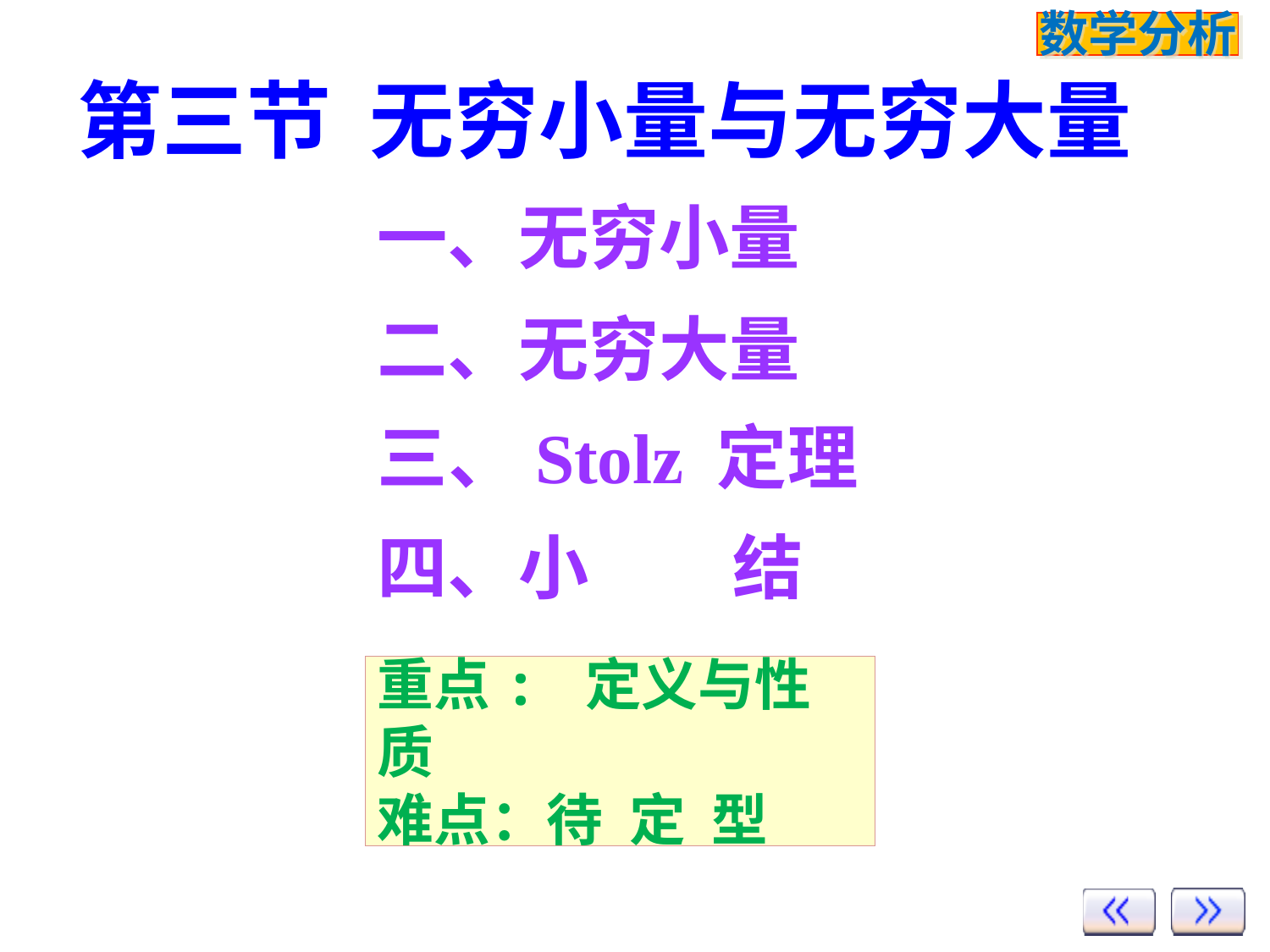

第三节  无穷小量与无穷大量

一、无穷小量
二、无穷大量
三、Stolz 定理
四、小         结
重点: 定义与性质
难点：待  定  型